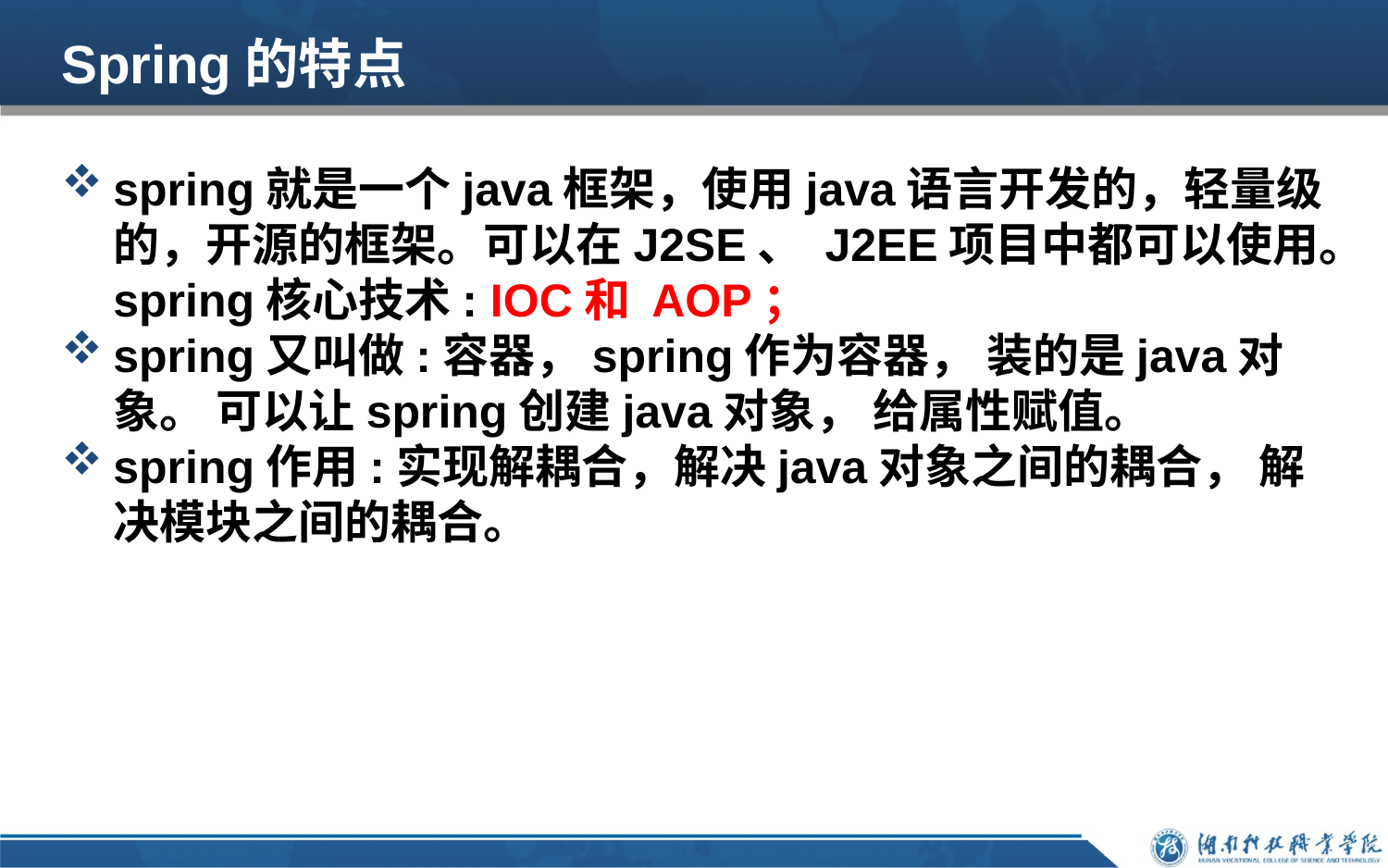

# Spring的特点
spring就是一个java框架，使用java语言开发的，轻量级的，开源的框架。可以在J2SE、 J2EE项目中都可以使用。spring核心技术: IOC和 AOP；
spring又叫做:容器，spring作为容器， 装的是java对象。 可以让spring创建java对象， 给属性赋值。
spring作用:实现解耦合，解决java对象之间的耦合， 解决模块之间的耦合。